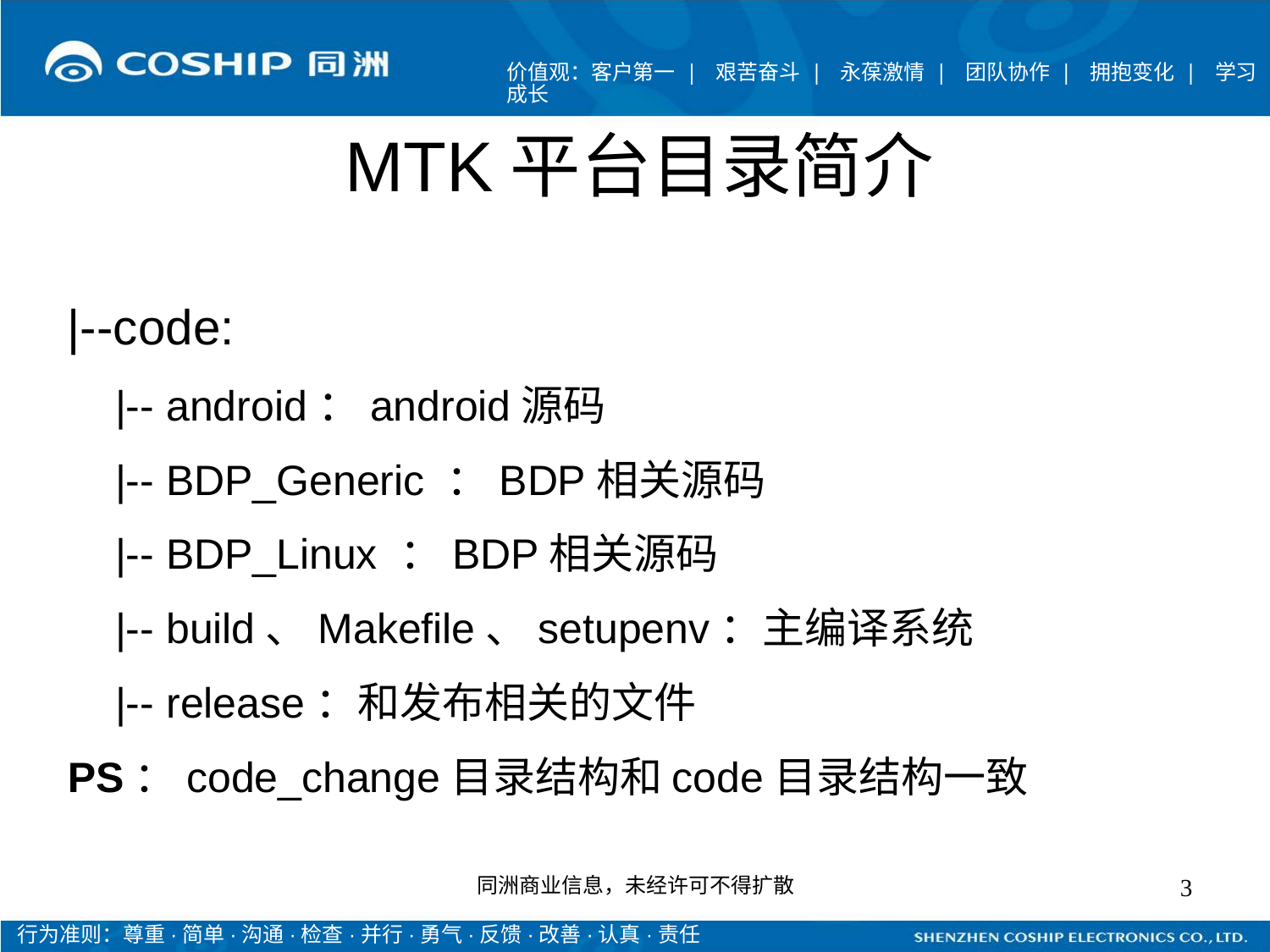

# MTK平台目录简介
|--code:
	|-- android：android源码
	|-- BDP_Generic ：BDP相关源码
	|-- BDP_Linux ：BDP相关源码
	|-- build、Makefile、setupenv：主编译系统
	|-- release：和发布相关的文件
PS：code_change目录结构和code目录结构一致